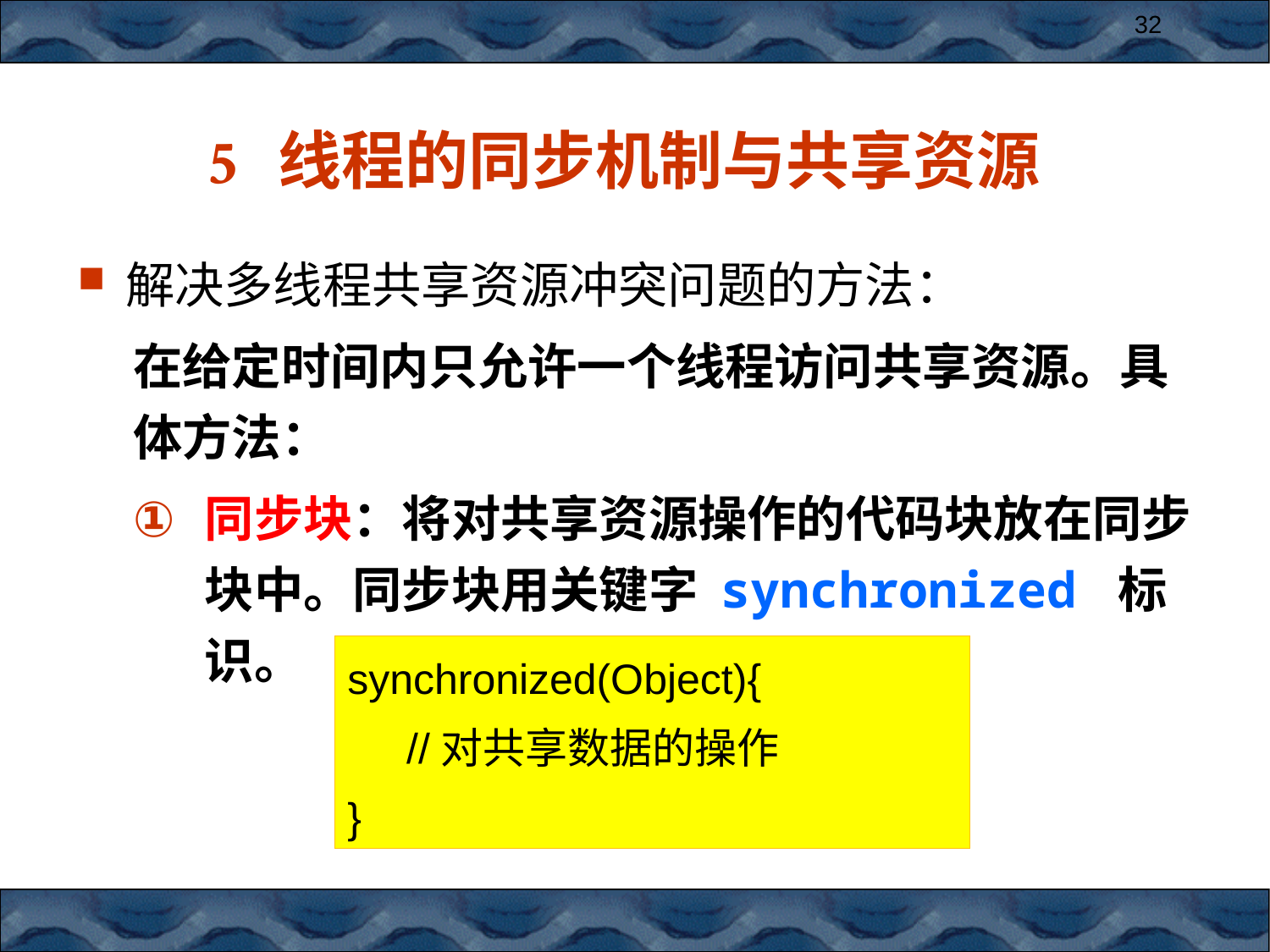

32
# 5  线程的同步机制与共享资源
解决多线程共享资源冲突问题的方法：
在给定时间内只允许一个线程访问共享资源。具体方法：
同步块：将对共享资源操作的代码块放在同步块中。同步块用关键字 synchronized 标识。
synchronized(Object){
     //对共享数据的操作
}